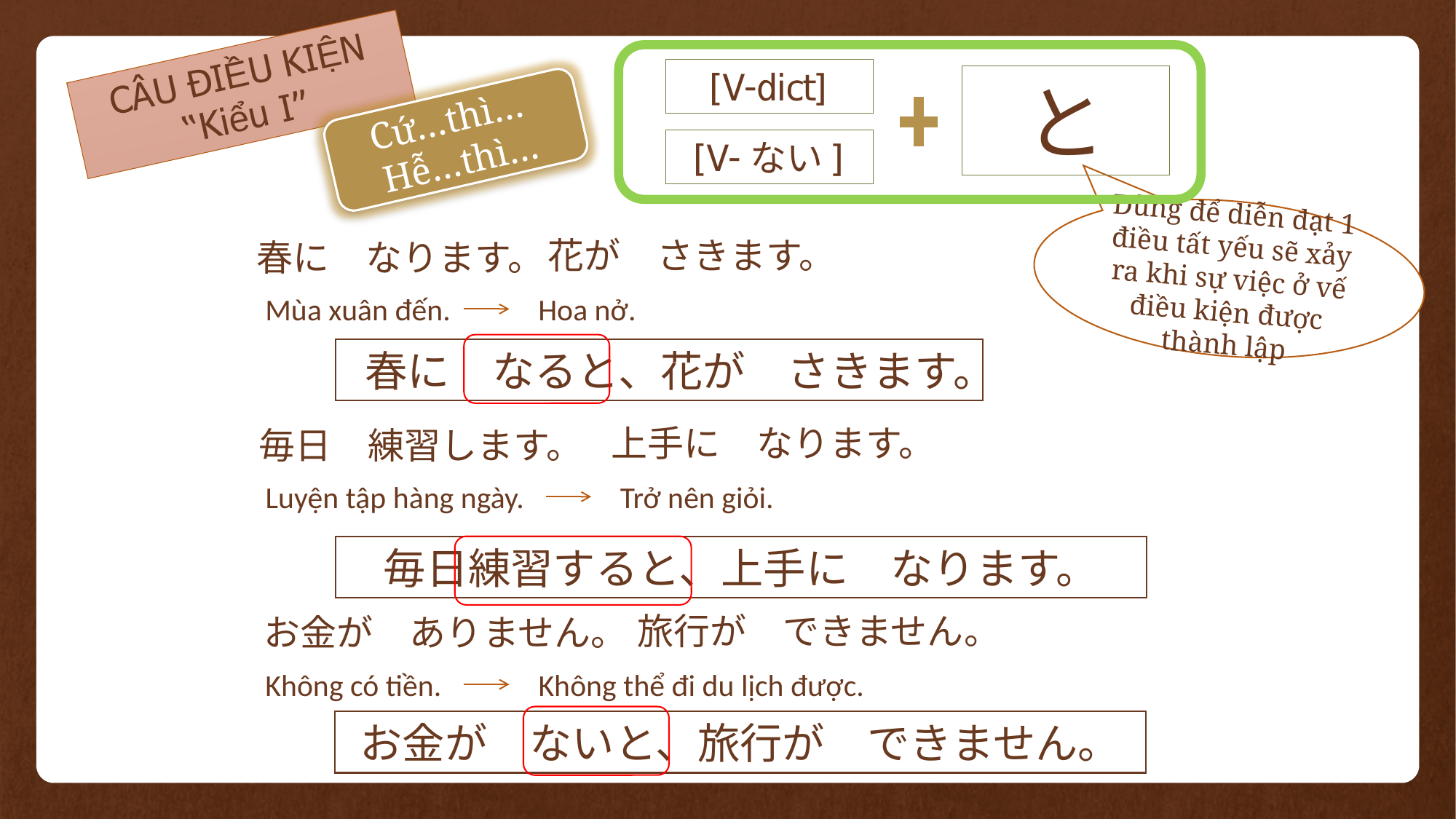

[V-dict]
と

[V-ない]
CÂU ĐIỀU KIỆN
“Kiểu I”
Cứ…thì…
Hễ…thì…
Dùng để diễn đạt 1 điều tất yếu sẽ xảy ra khi sự việc ở vế điều kiện được thành lập
花が　さきます。
春に　なります。
Mùa xuân đến.
Hoa nở.

春に　なると、花が　さきます。
上手に　なります。
毎日　練習します。
Luyện tập hàng ngày.
Trở nên giỏi.
毎日練習すると、上手に　なります。

旅行が　できません。
お金が　ありません。
Không có tiền.
Không thể đi du lịch được.

お金が　ないと、旅行が　できません。